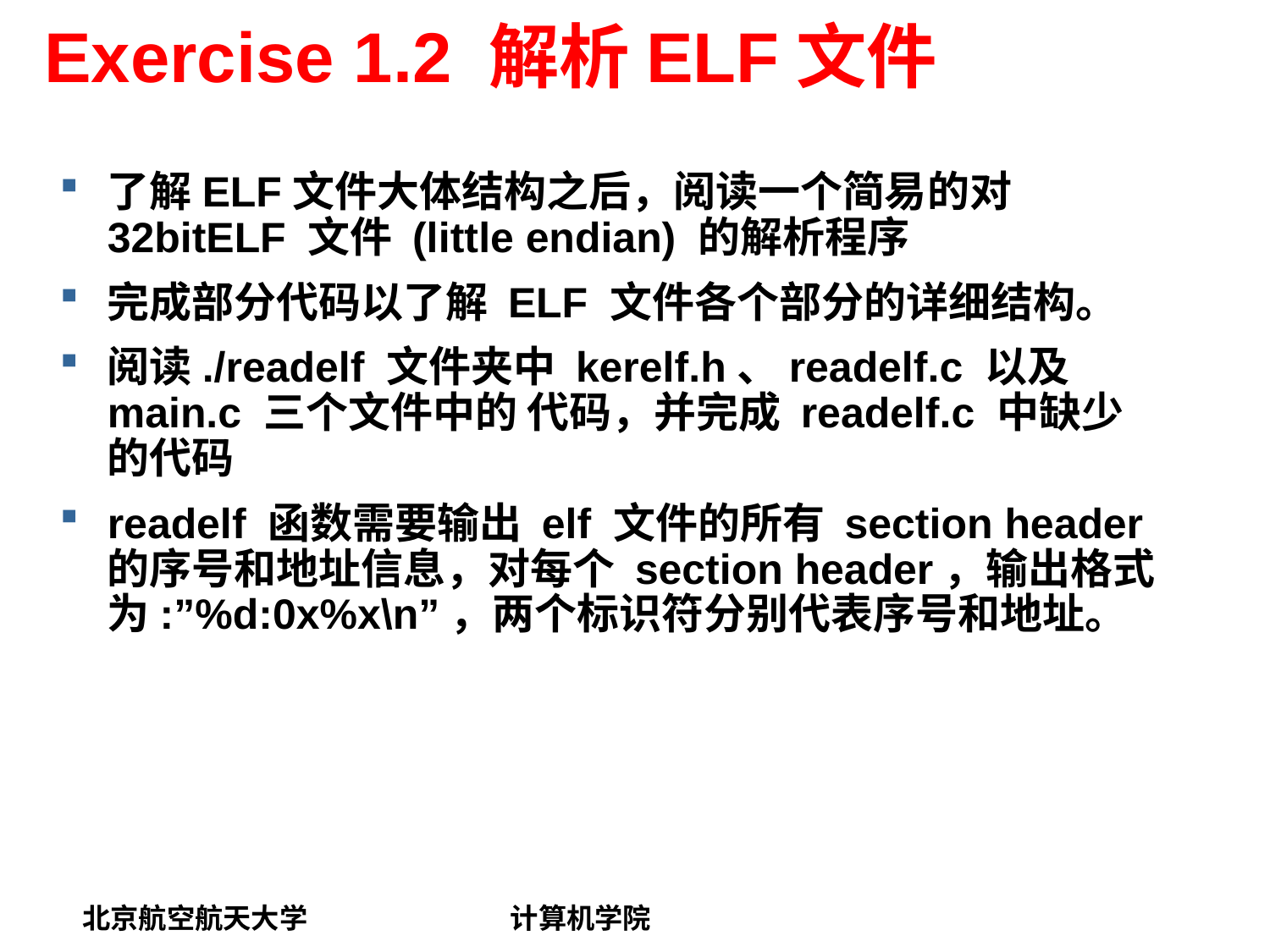

# Exercise 1.2 解析ELF文件
了解ELF文件大体结构之后，阅读一个简易的对 32bitELF 文件 (little endian) 的解析程序
完成部分代码以了解 ELF 文件各个部分的详细结构。
阅读./readelf 文件夹中 kerelf.h、readelf.c 以及 main.c 三个文件中的 代码，并完成 readelf.c 中缺少的代码
readelf 函数需要输出 elf 文件的所有 section header 的序号和地址信息，对每个 section header，输出格式为:”%d:0x%x\n”，两个标识符分别代表序号和地址。